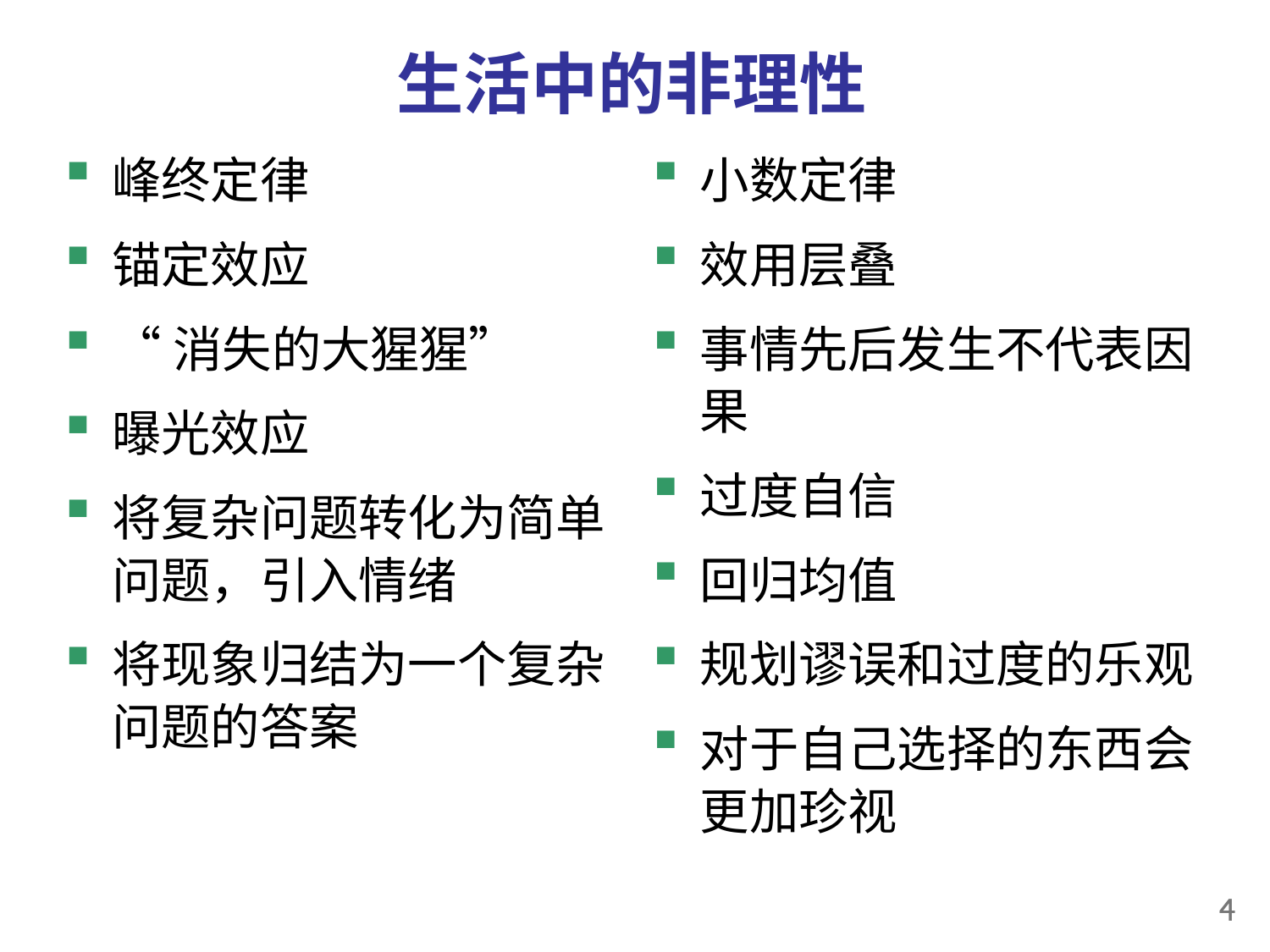

# 生活中的非理性
峰终定律
锚定效应
“消失的大猩猩”
曝光效应
将复杂问题转化为简单问题，引入情绪
将现象归结为一个复杂问题的答案

小数定律
效用层叠
事情先后发生不代表因果
过度自信
回归均值
规划谬误和过度的乐观
对于自己选择的东西会更加珍视
4